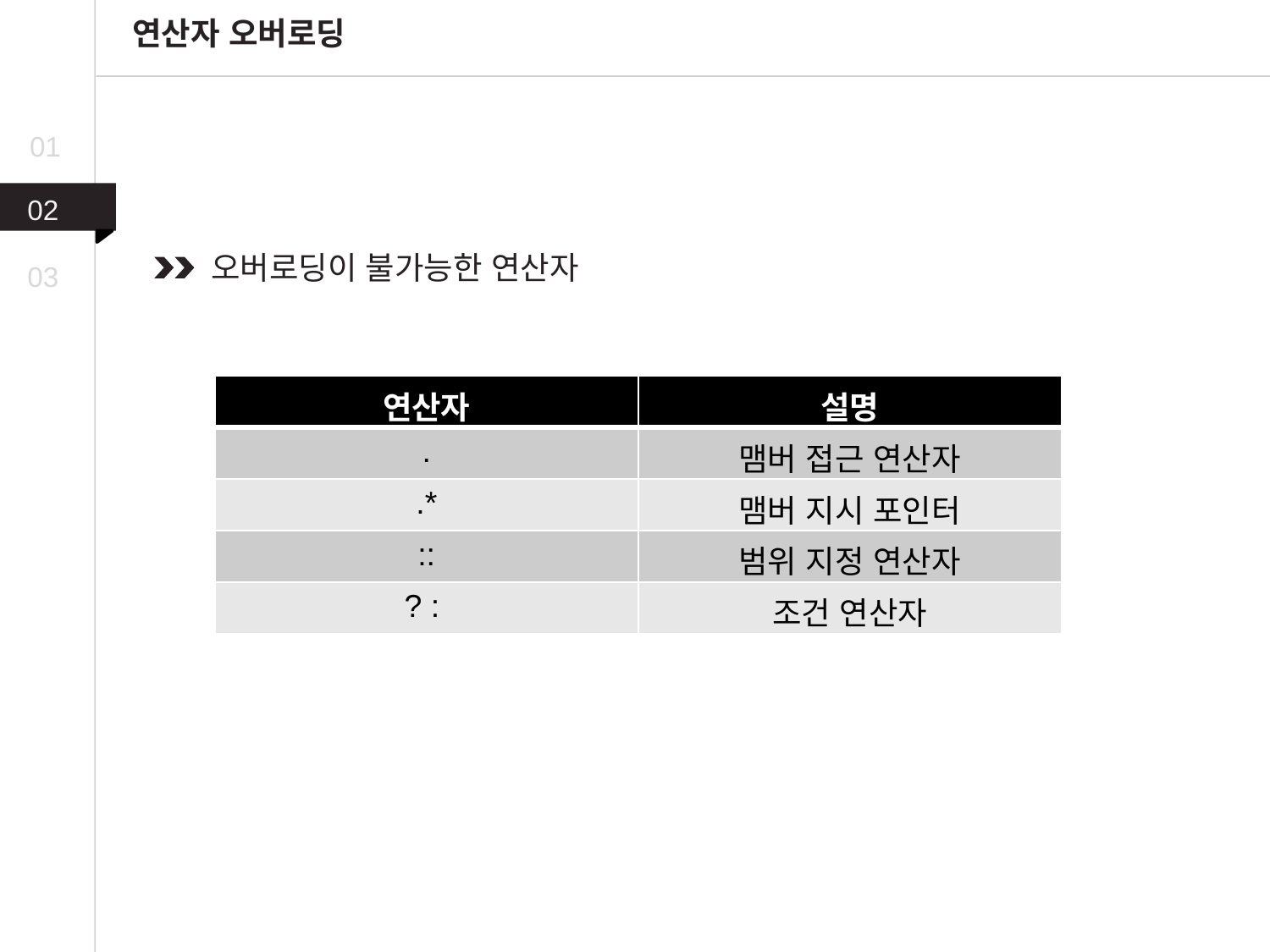

연산자 오버로딩
01

02

오버로딩이 불가능한 연산자
03

| 연산자 | 설명 |
| --- | --- |
| . | 맴버 접근 연산자 |
| .\* | 맴버 지시 포인터 |
| :: | 범위 지정 연산자 |
| ? : | 조건 연산자 |